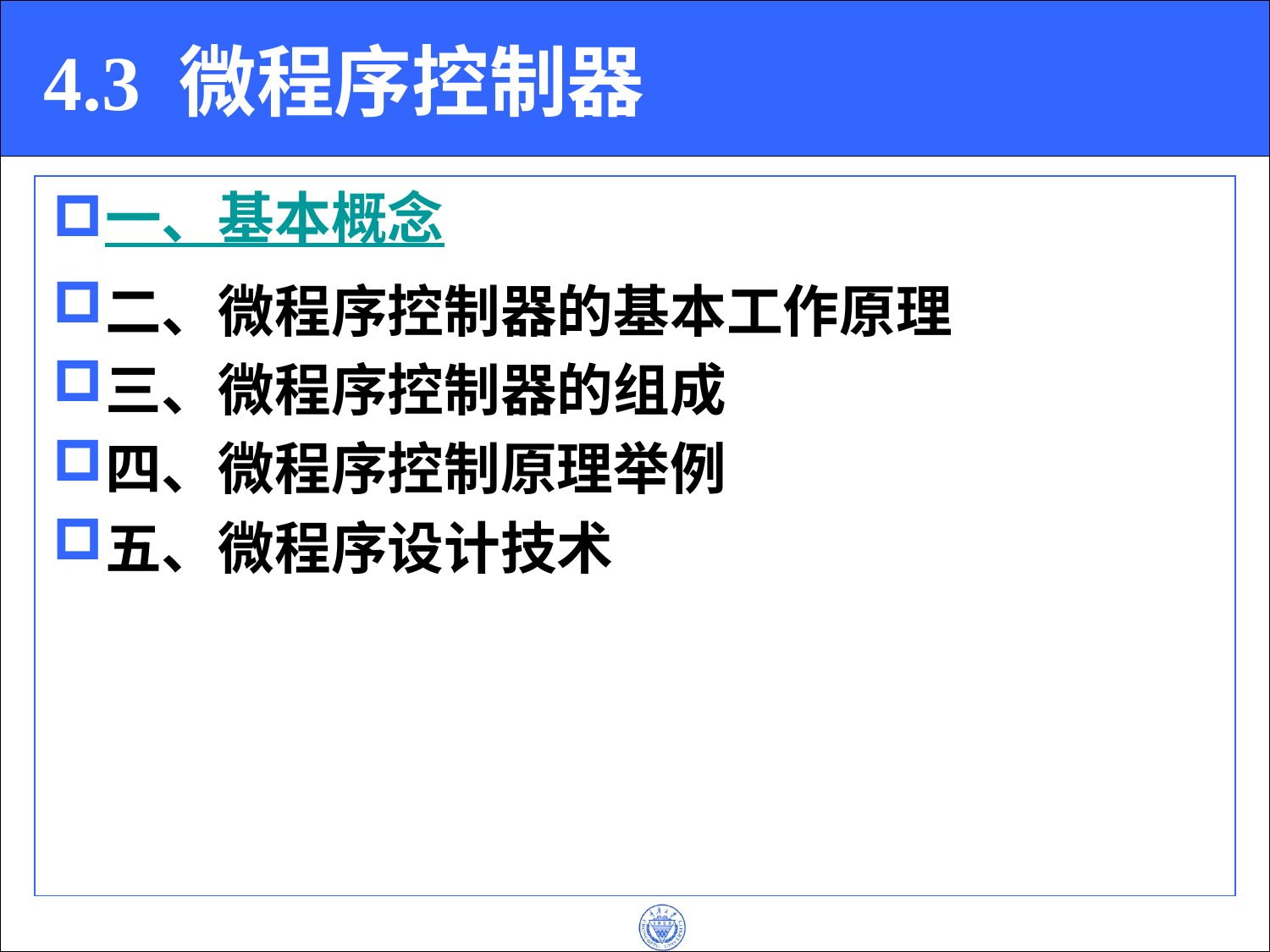

# 4.3 微程序控制器
一、基本概念
二、微程序控制器的基本工作原理
三、微程序控制器的组成
四、微程序控制原理举例
五、微程序设计技术

11